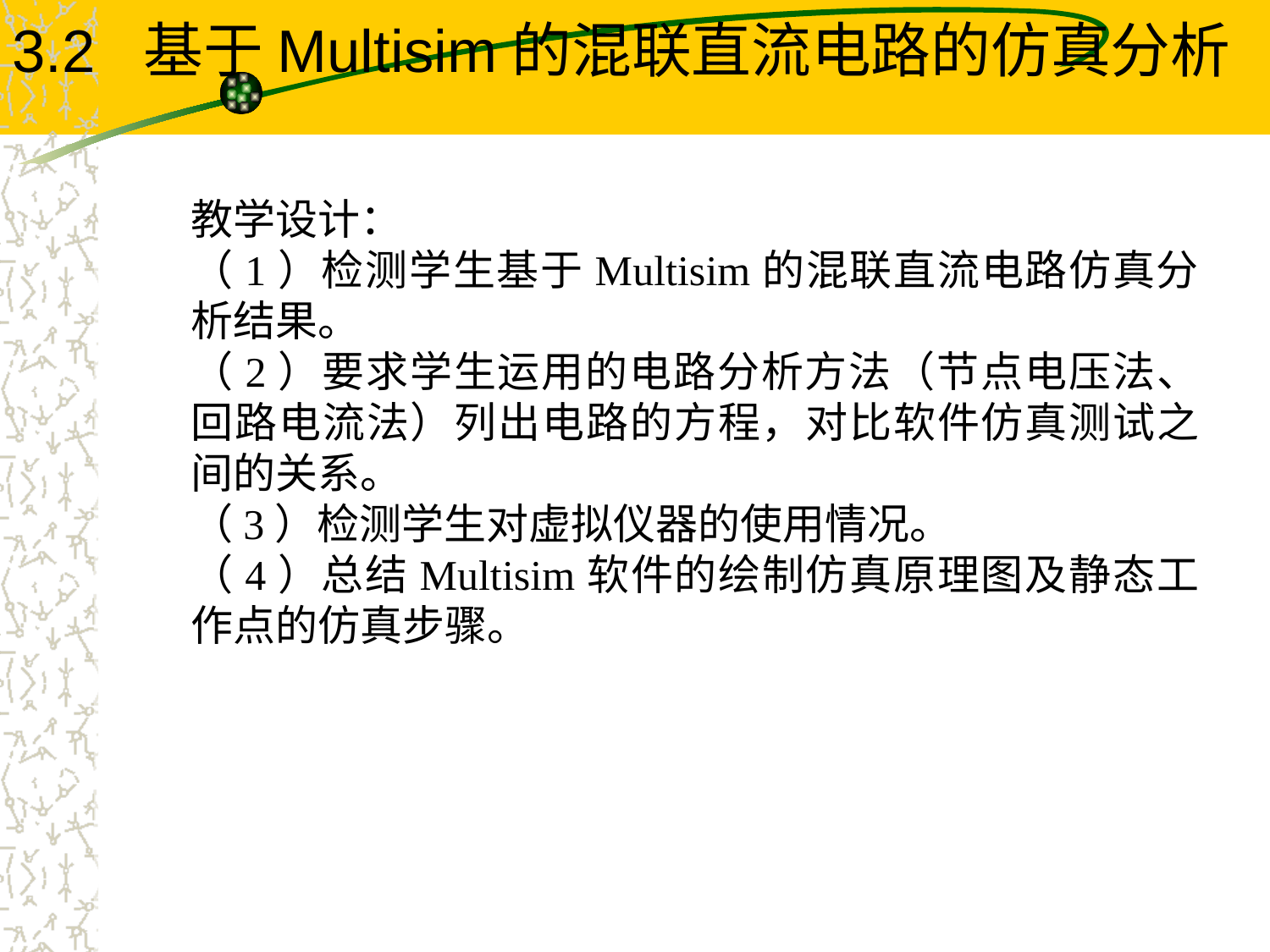

3.2  基于Multisim的混联直流电路的仿真分析
教学设计：
（1）检测学生基于Multisim的混联直流电路仿真分析结果。
（2）要求学生运用的电路分析方法（节点电压法、回路电流法）列出电路的方程，对比软件仿真测试之间的关系。
（3）检测学生对虚拟仪器的使用情况。
（4）总结Multisim软件的绘制仿真原理图及静态工作点的仿真步骤。